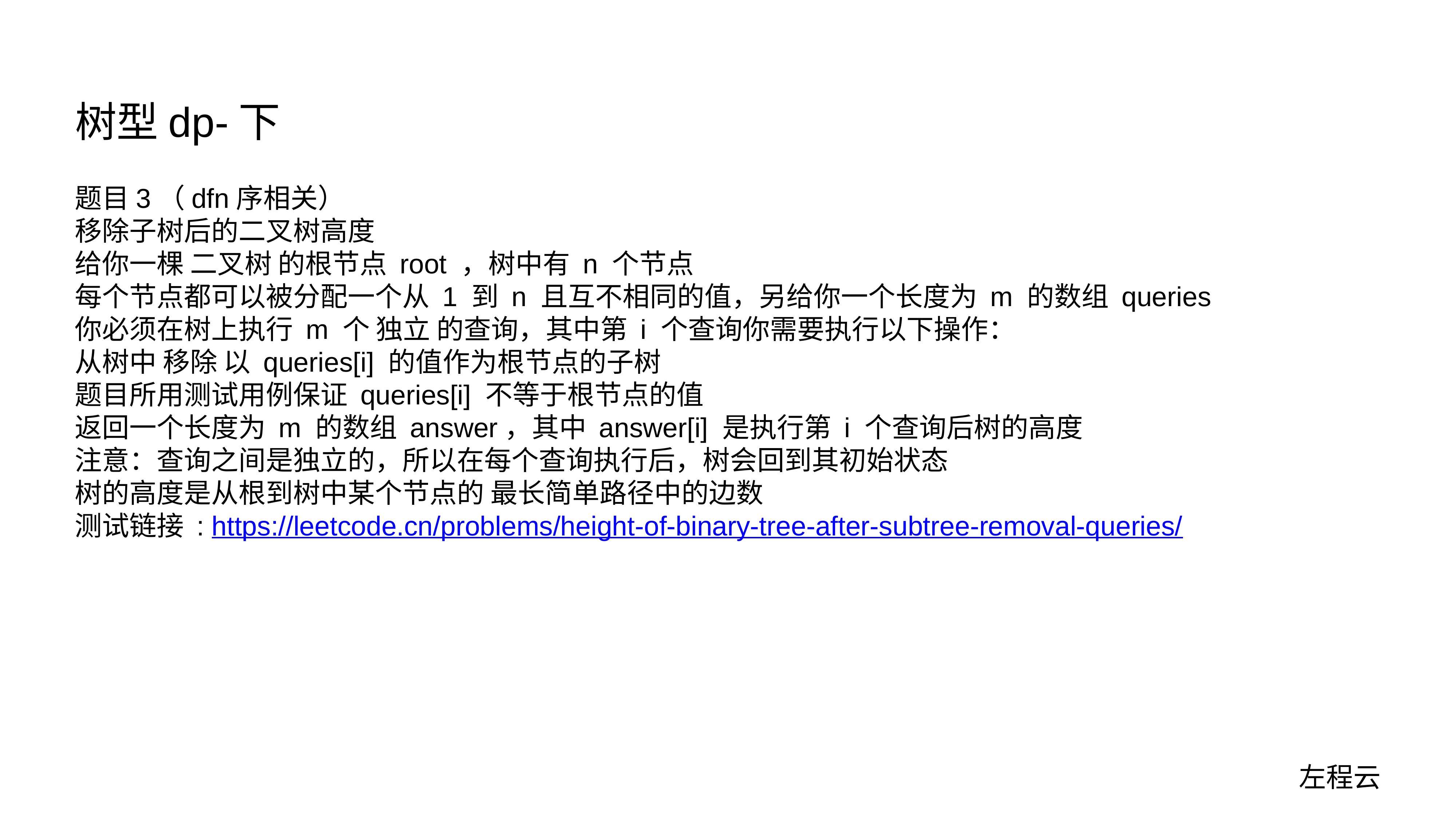

# 树型dp-下
题目3（dfn序相关）
移除子树后的二叉树高度
给你一棵 二叉树 的根节点 root ，树中有 n 个节点
每个节点都可以被分配一个从 1 到 n 且互不相同的值，另给你一个长度为 m 的数组 queries
你必须在树上执行 m 个 独立 的查询，其中第 i 个查询你需要执行以下操作：
从树中 移除 以 queries[i] 的值作为根节点的子树
题目所用测试用例保证 queries[i] 不等于根节点的值
返回一个长度为 m 的数组 answer，其中 answer[i] 是执行第 i 个查询后树的高度
注意：查询之间是独立的，所以在每个查询执行后，树会回到其初始状态
树的高度是从根到树中某个节点的 最长简单路径中的边数
测试链接 : https://leetcode.cn/problems/height-of-binary-tree-after-subtree-removal-queries/
左程云